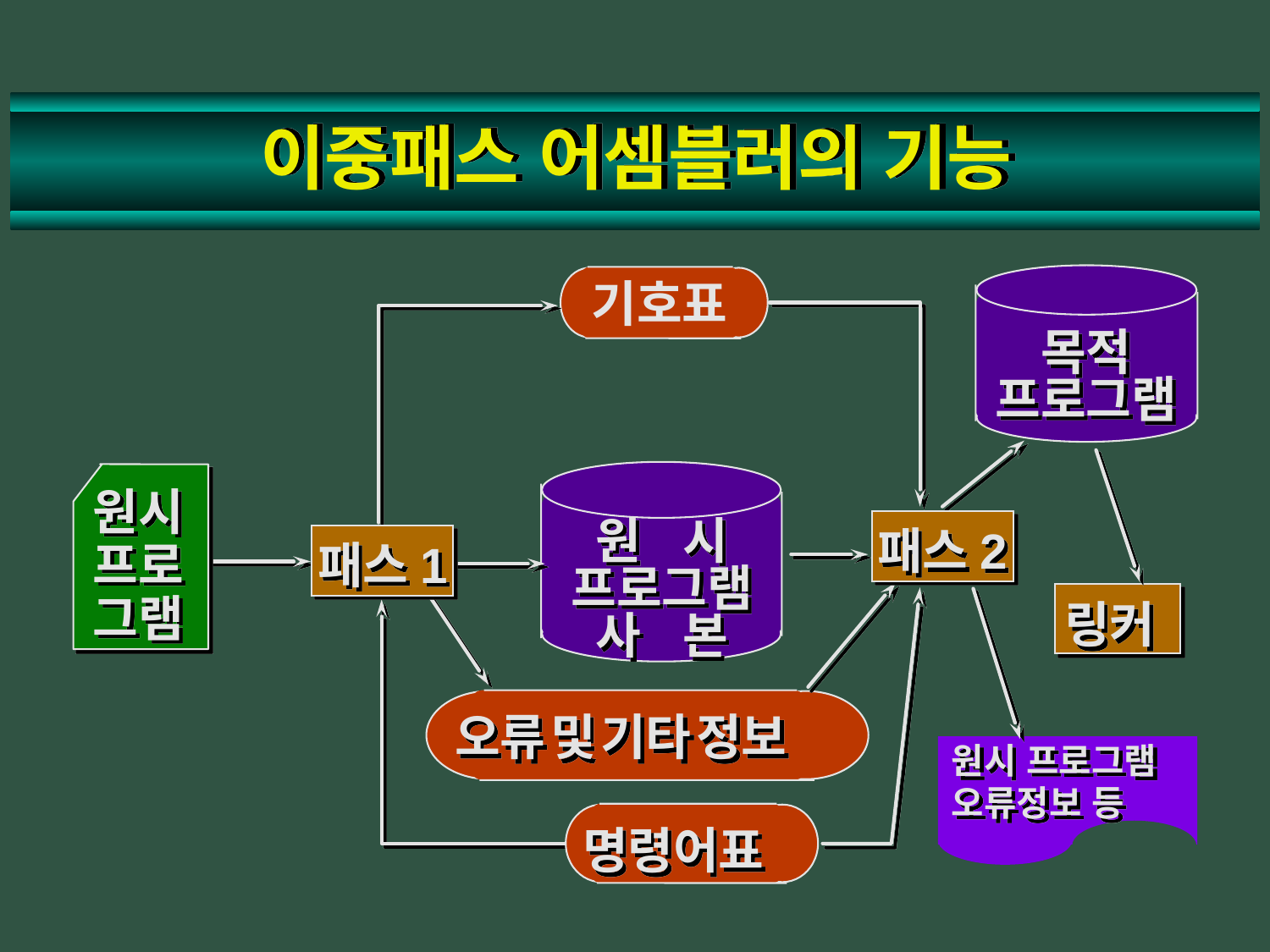

# 이중패스 어셈블러의 기능

기호표

목적
프로그램

원시
프로
그램

원   시
프로그램
사   본
패스2

패스1

링커

오류 및 기타 정보
원시 프로그램
오류정보 등

명령어표